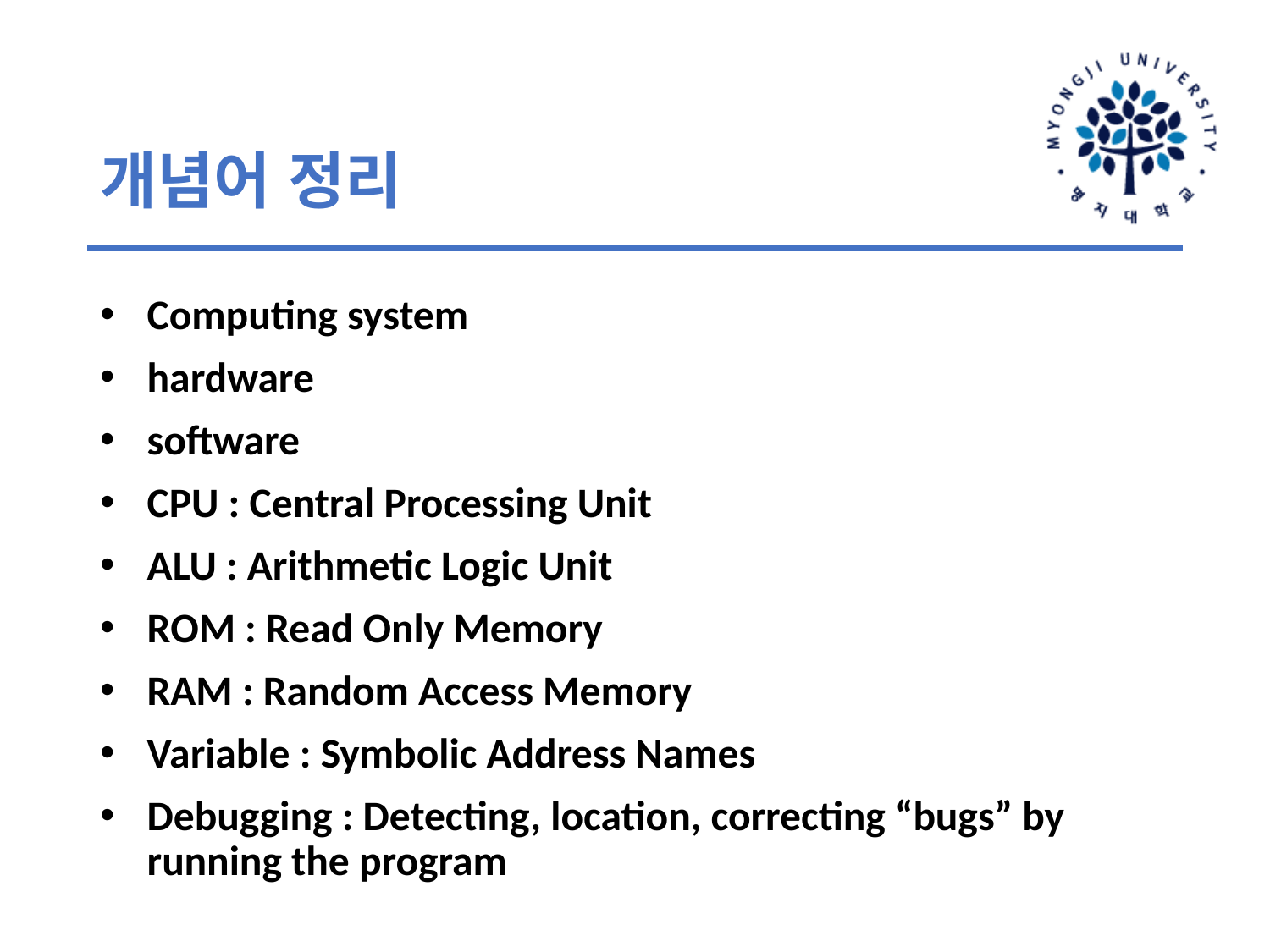

# 개념어 정리
Computing system
hardware
software
CPU : Central Processing Unit
ALU : Arithmetic Logic Unit
ROM : Read Only Memory
RAM : Random Access Memory
Variable : Symbolic Address Names
Debugging : Detecting, location, correcting “bugs” by running the program